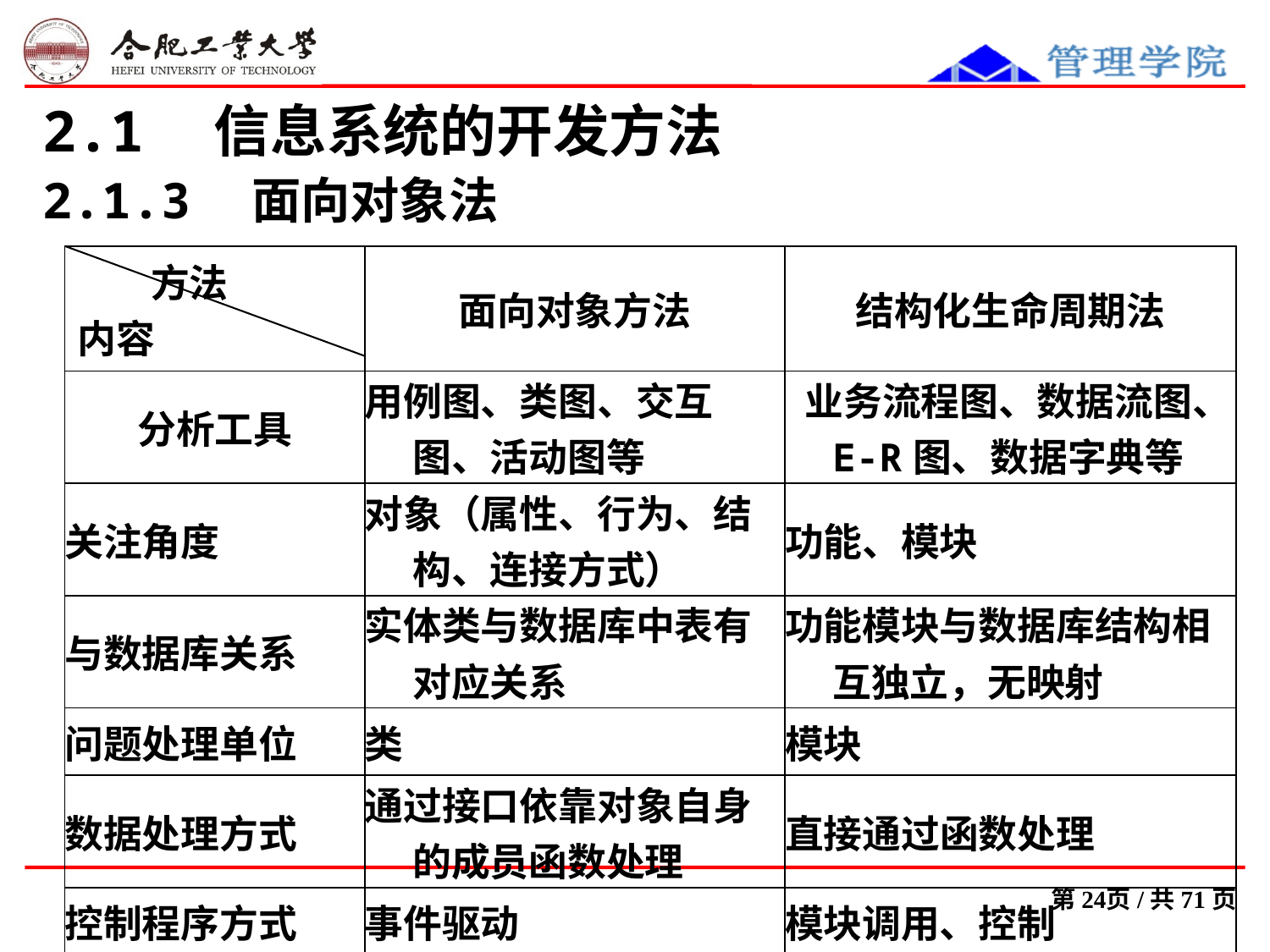

2.1　信息系统的开发方法
2.1.3　面向对象法
| 方法 内容 | 面向对象方法 | 结构化生命周期法 |
| --- | --- | --- |
| 分析工具 | 用例图、类图、交互图、活动图等 | 业务流程图、数据流图、E-R图、数据字典等 |
| 关注角度 | 对象（属性、行为、结构、连接方式） | 功能、模块 |
| 与数据库关系 | 实体类与数据库中表有对应关系 | 功能模块与数据库结构相互独立，无映射 |
| 问题处理单位 | 类 | 模块 |
| 数据处理方式 | 通过接口依靠对象自身的成员函数处理 | 直接通过函数处理 |
| 控制程序方式 | 事件驱动 | 模块调用、控制 |